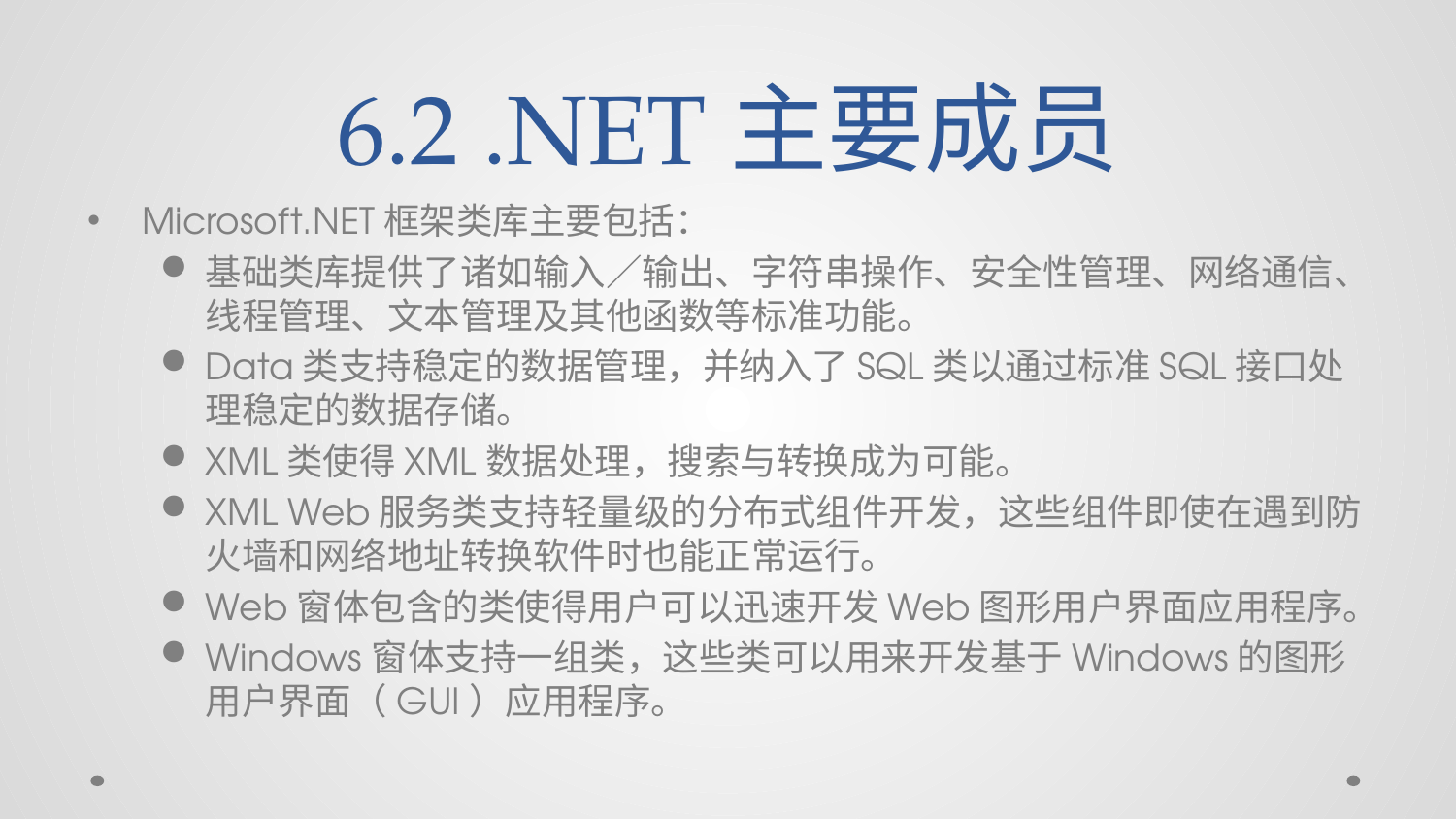

# 6.2 .NET主要成员
Microsoft.NET框架类库主要包括：
基础类库提供了诸如输入／输出、字符串操作、安全性管理、网络通信、线程管理、文本管理及其他函数等标准功能。
Data类支持稳定的数据管理，并纳入了SQL类以通过标准SQL接口处理稳定的数据存储。
XML类使得XML数据处理，搜索与转换成为可能。
XML Web服务类支持轻量级的分布式组件开发，这些组件即使在遇到防火墙和网络地址转换软件时也能正常运行。
Web窗体包含的类使得用户可以迅速开发Web图形用户界面应用程序。
Windows窗体支持一组类，这些类可以用来开发基于Windows的图形用户界面（GUI）应用程序。